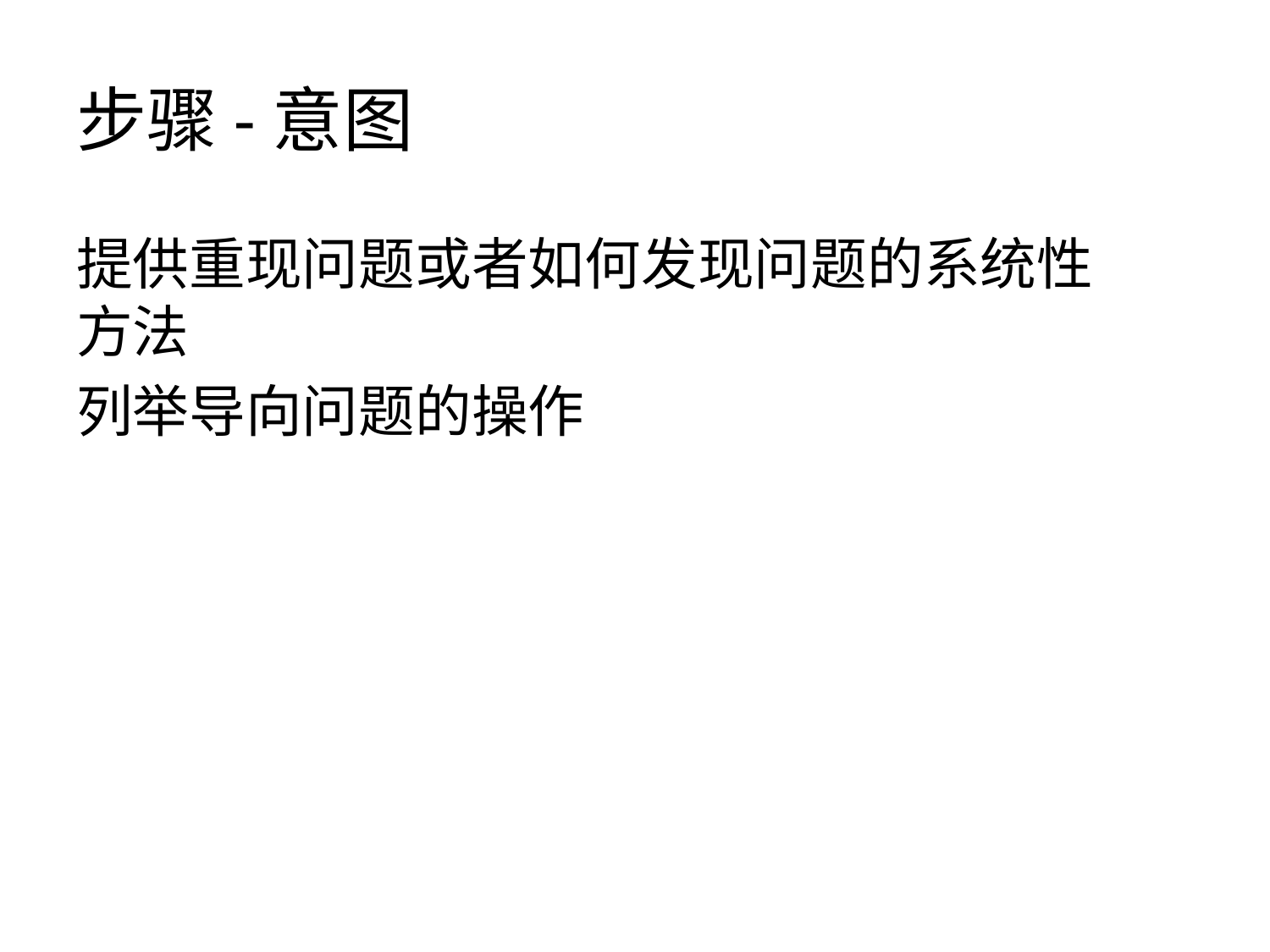

# 步骤-意图
提供重现问题或者如何发现问题的系统性方法
列举导向问题的操作